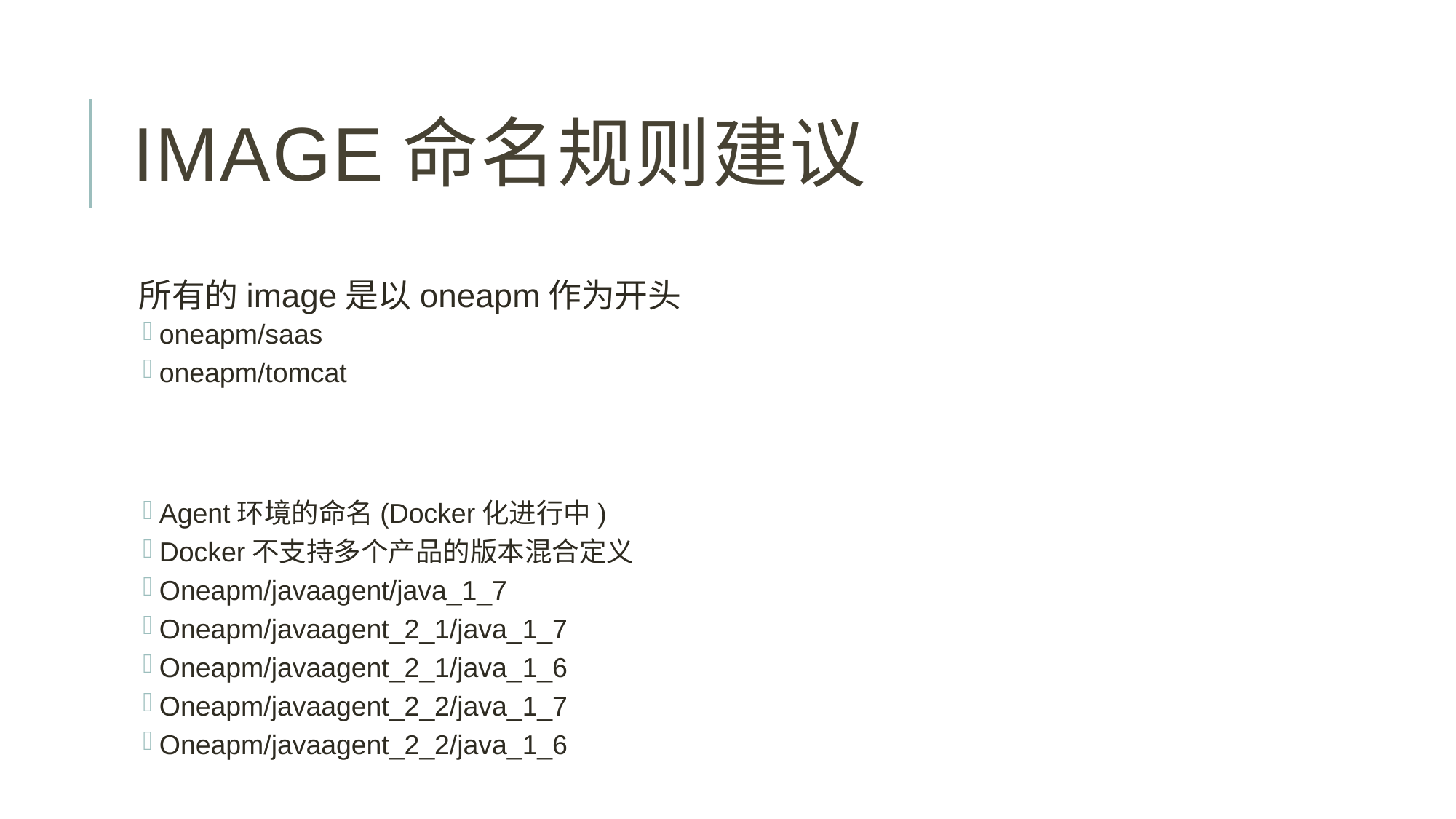

# Image命名规则建议
所有的image是以oneapm作为开头
oneapm/saas
oneapm/tomcat

Agent环境的命名(Docker化进行中)
Docker不支持多个产品的版本混合定义
Oneapm/javaagent/java_1_7
Oneapm/javaagent_2_1/java_1_7
Oneapm/javaagent_2_1/java_1_6
Oneapm/javaagent_2_2/java_1_7
Oneapm/javaagent_2_2/java_1_6